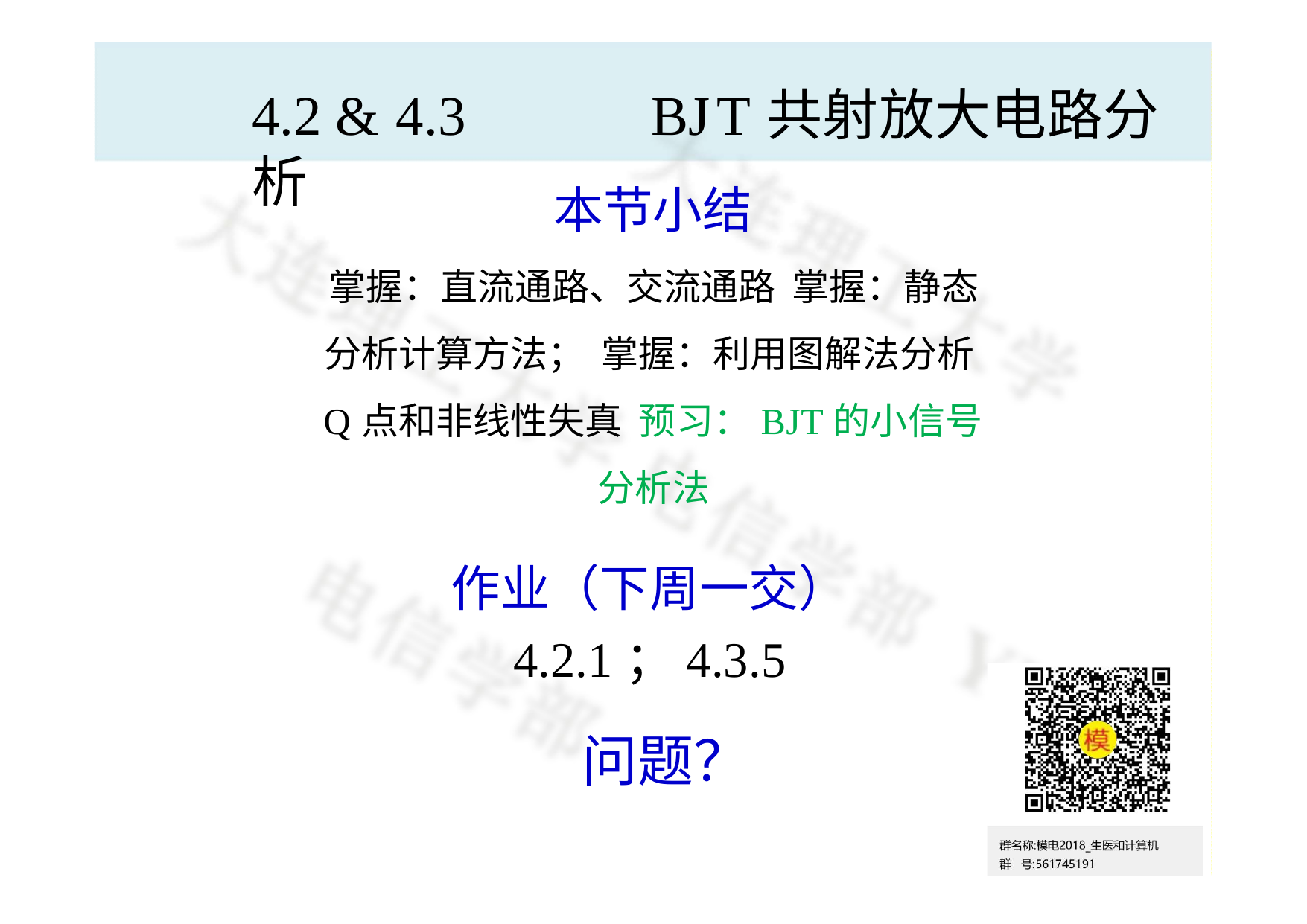

# 4.2 & 4.3	BJT共射放大电路分析
本节小结
掌握：直流通路、交流通路  掌握：静态分析计算方法；  掌握：利用图解法分析Q点和非线性失真  预习：BJT的小信号分析法

作业（下周一交）
4.2.1；4.3.5
问题？

27